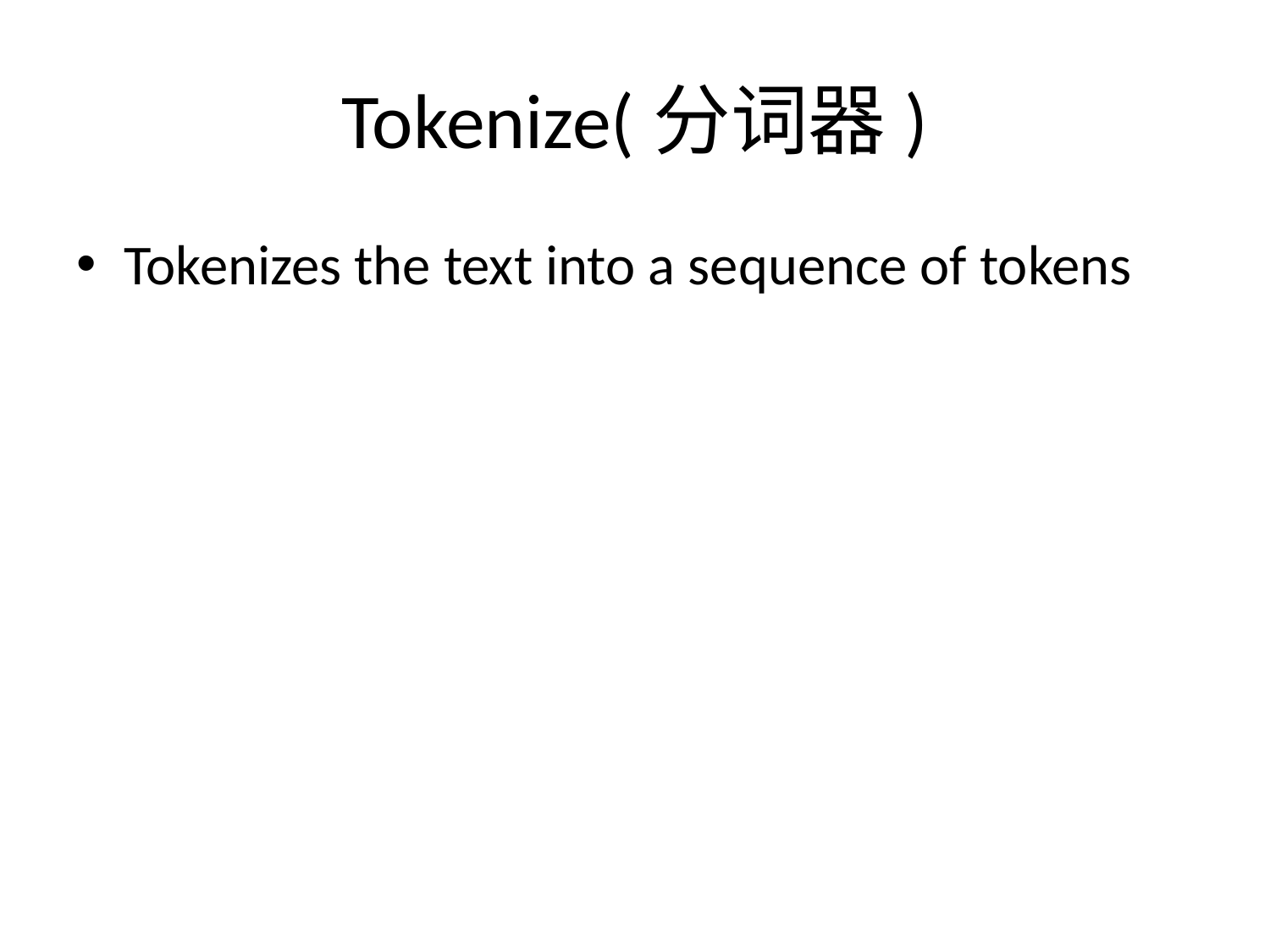

# Tokenize(分词器)
Tokenizes the text into a sequence of tokens